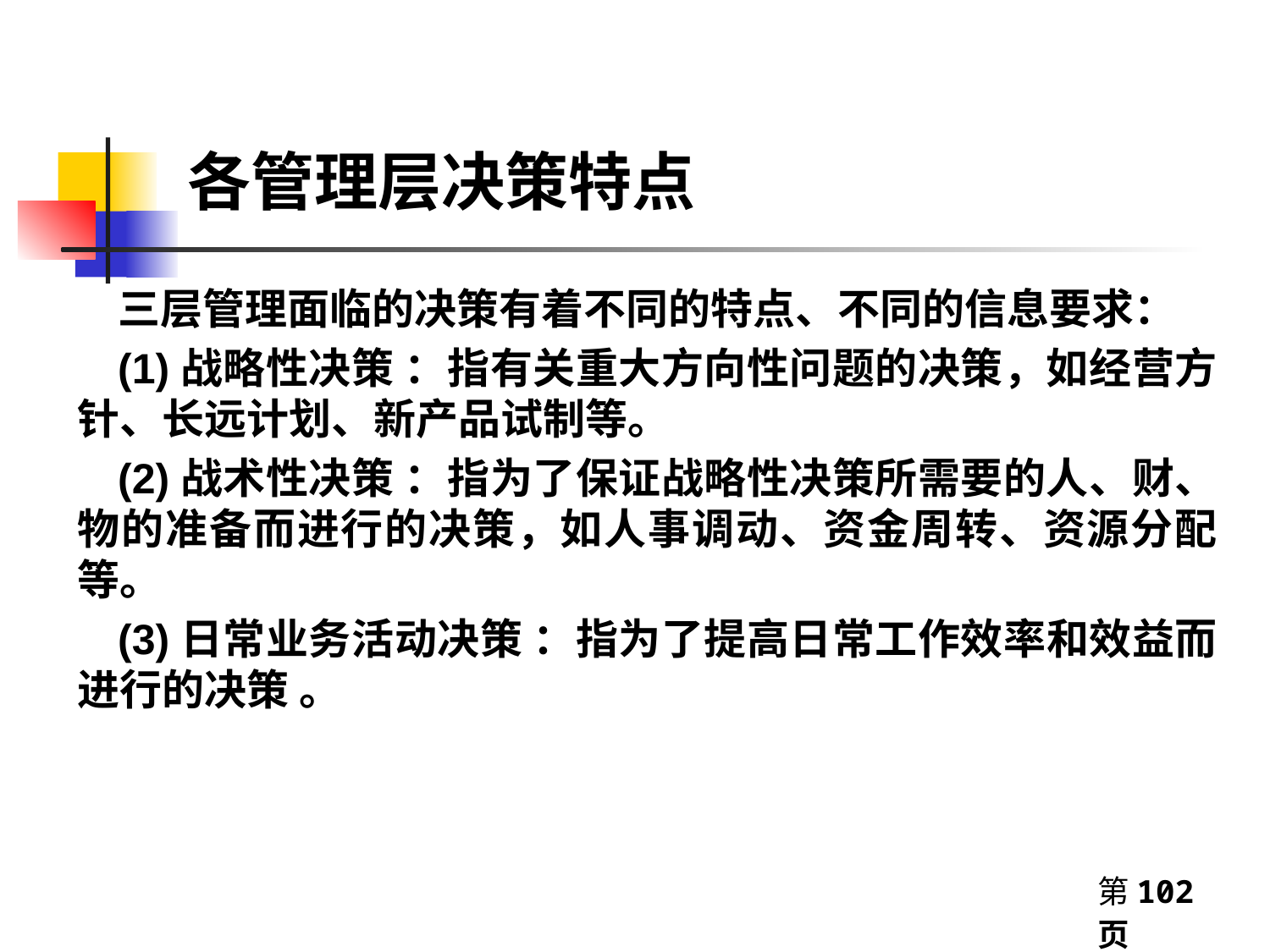

# 各管理层决策特点
三层管理面临的决策有着不同的特点、不同的信息要求：
(1)战略性决策 ：指有关重大方向性问题的决策，如经营方针、长远计划、新产品试制等。
(2)战术性决策 ：指为了保证战略性决策所需要的人、财、物的准备而进行的决策，如人事调动、资金周转、资源分配等。
(3)日常业务活动决策 ：指为了提高日常工作效率和效益而进行的决策 。